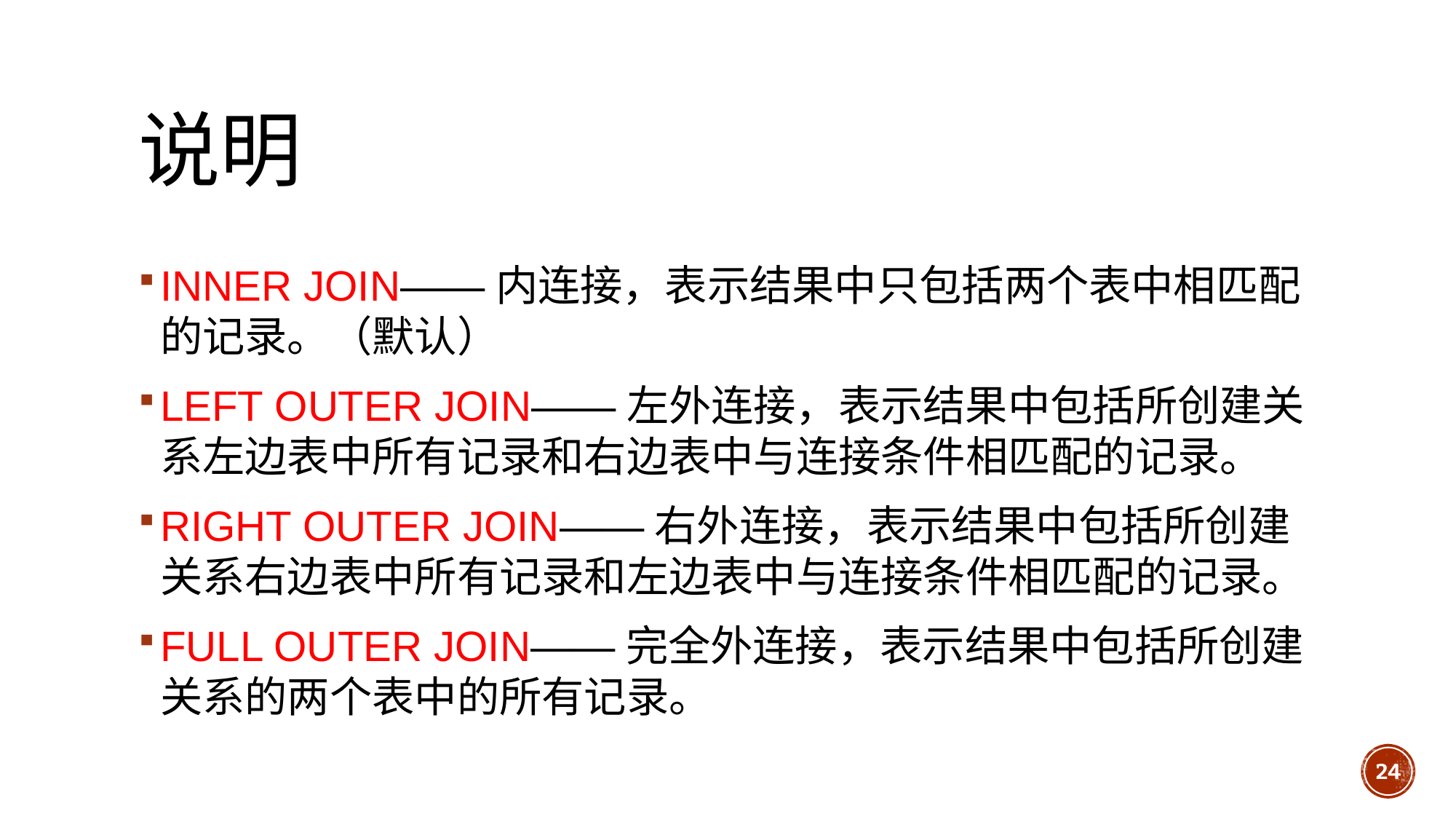

# 说明
INNER JOIN——内连接，表示结果中只包括两个表中相匹配的记录。（默认）
LEFT OUTER JOIN——左外连接，表示结果中包括所创建关系左边表中所有记录和右边表中与连接条件相匹配的记录。
RIGHT OUTER JOIN——右外连接，表示结果中包括所创建关系右边表中所有记录和左边表中与连接条件相匹配的记录。
FULL OUTER JOIN——完全外连接，表示结果中包括所创建关系的两个表中的所有记录。

24